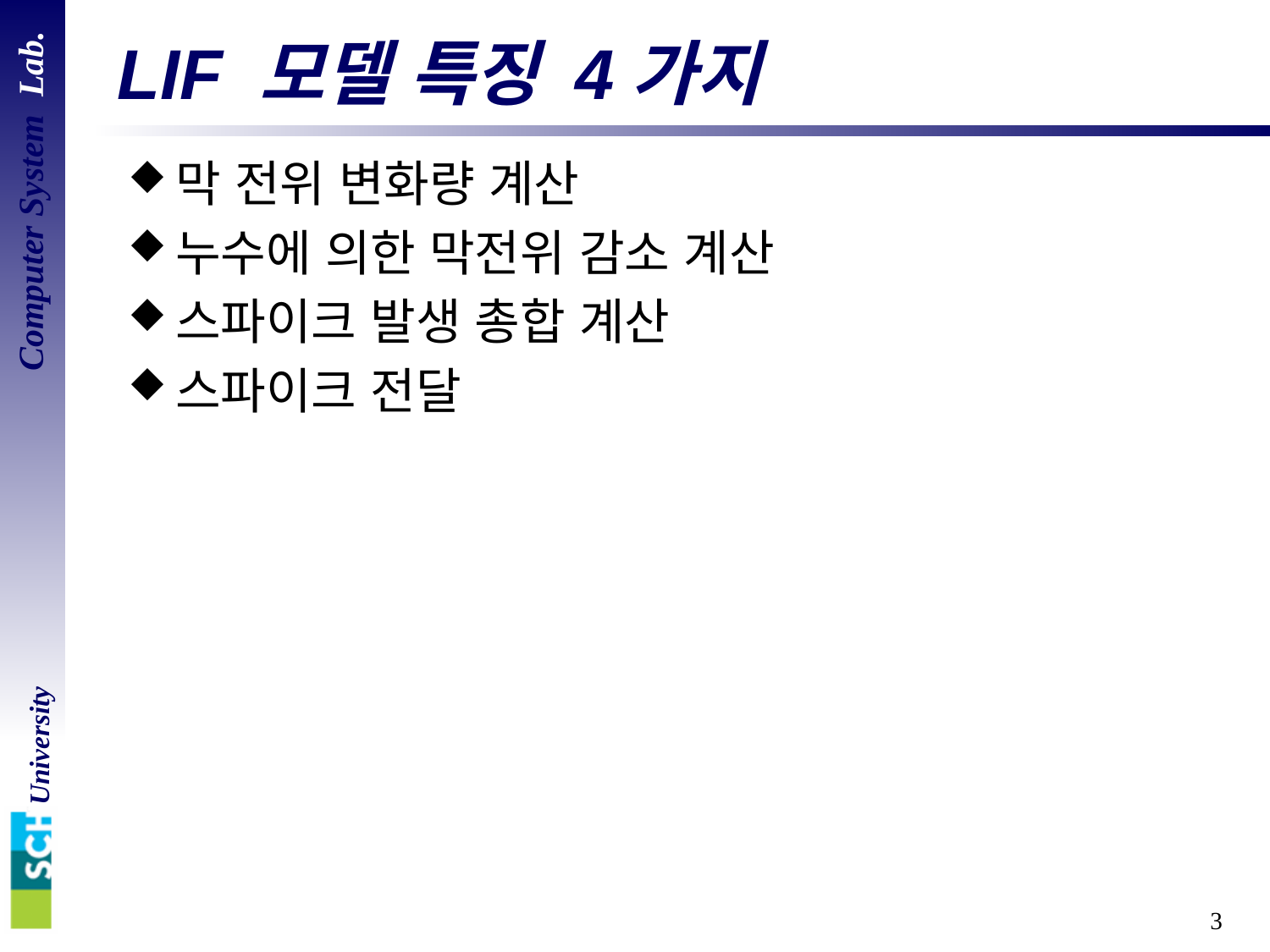

# LIF 모델 특징 4가지
막 전위 변화량 계산
누수에 의한 막전위 감소 계산
스파이크 발생 총합 계산
스파이크 전달